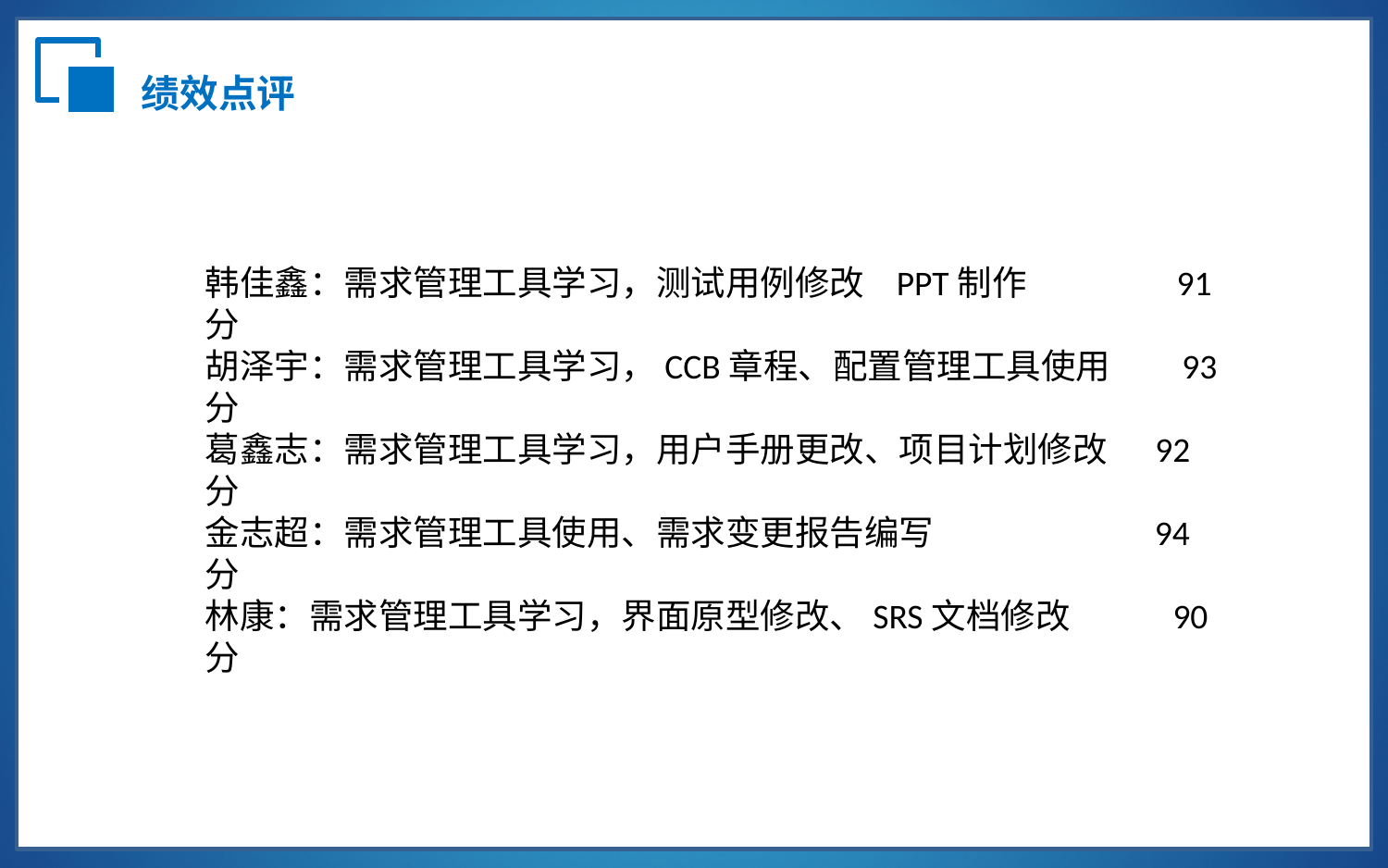

绩效点评
韩佳鑫：需求管理工具学习，测试用例修改   PPT制作                  91分
胡泽宇：需求管理工具学习，CCB章程、配置管理工具使用        93分
葛鑫志：需求管理工具学习，用户手册更改、项目计划修改     92分
金志超：需求管理工具使用、需求变更报告编写                           94分
林康：需求管理工具学习，界面原型修改、SRS文档修改            90分